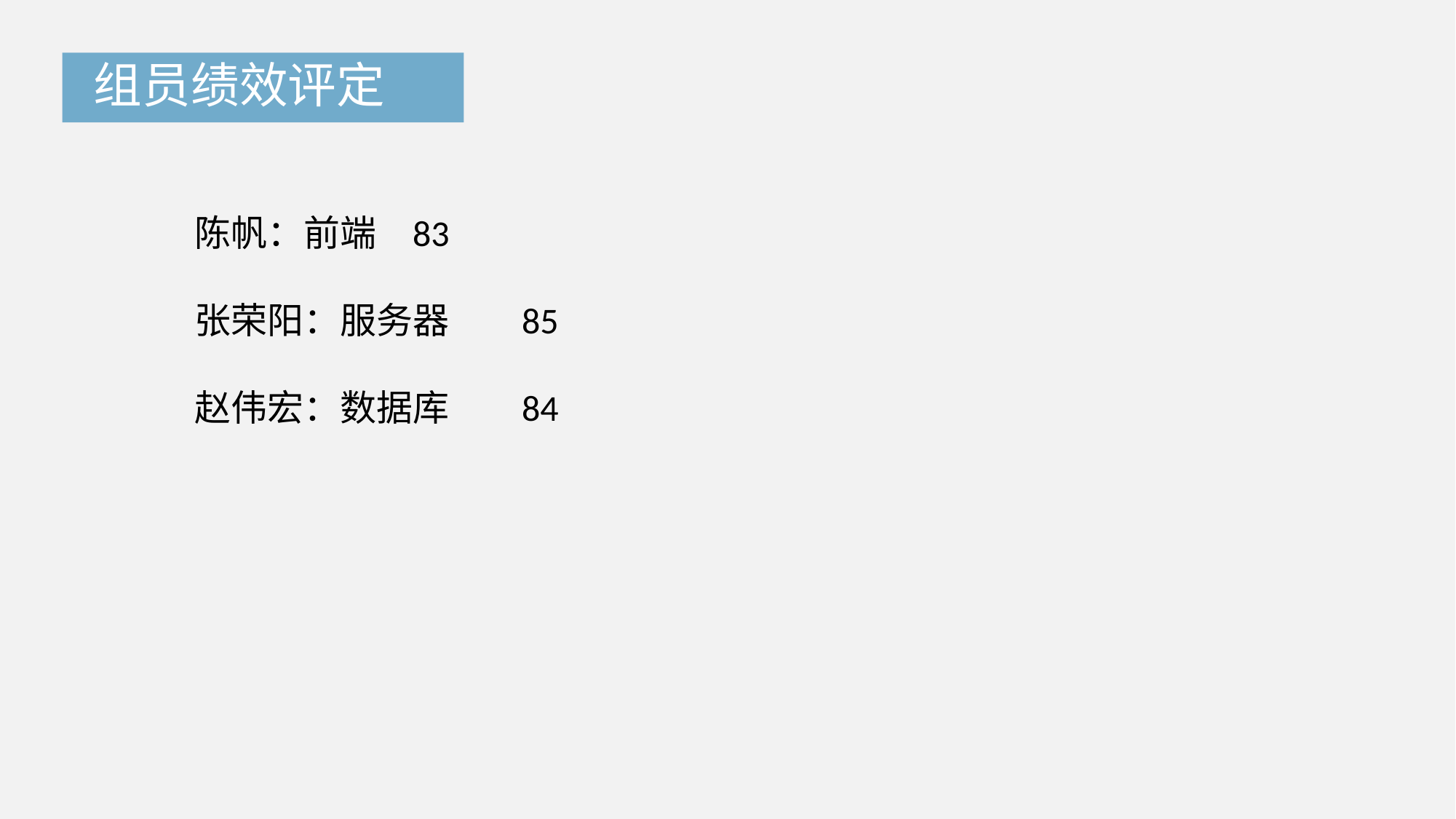

组员绩效评定

陈帆：前端	83

张荣阳：服务器	85

赵伟宏：数据库	84